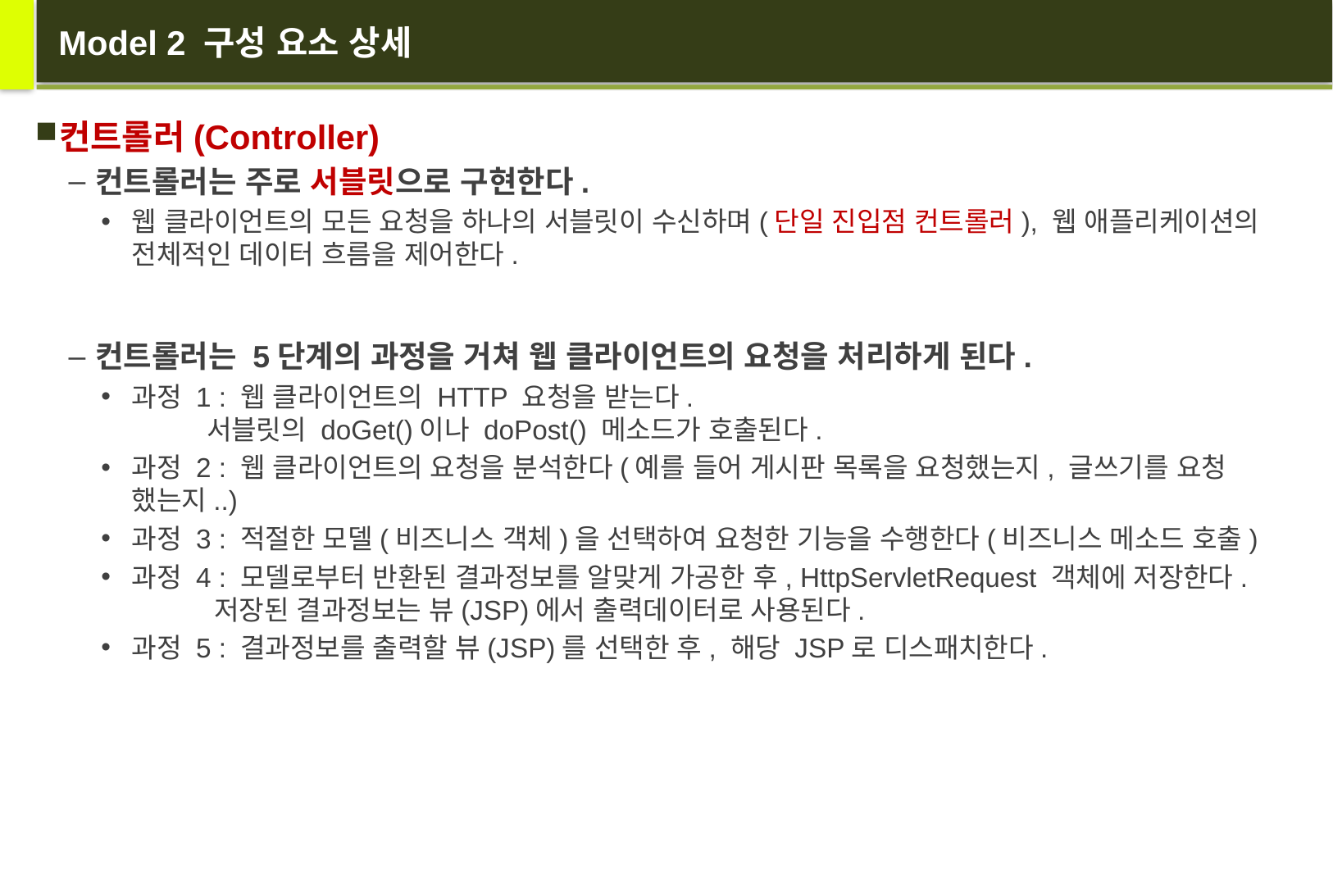

# Model 2 구성 요소 상세
컨트롤러(Controller)
컨트롤러는 주로 서블릿으로 구현한다.
웹 클라이언트의 모든 요청을 하나의 서블릿이 수신하며(단일 진입점 컨트롤러), 웹 애플리케이션의 전체적인 데이터 흐름을 제어한다.

컨트롤러는 5단계의 과정을 거쳐 웹 클라이언트의 요청을 처리하게 된다.
과정 1 : 웹 클라이언트의 HTTP 요청을 받는다.
         서블릿의 doGet()이나 doPost() 메소드가 호출된다.
과정 2 : 웹 클라이언트의 요청을 분석한다(예를 들어 게시판 목록을 요청했는지, 글쓰기를 요청 했는지..)
과정 3 : 적절한 모델(비즈니스 객체)을 선택하여 요청한 기능을 수행한다(비즈니스 메소드 호출)
과정 4 : 모델로부터 반환된 결과정보를 알맞게 가공한 후, HttpServletRequest 객체에 저장한다.
          저장된 결과정보는 뷰(JSP)에서 출력데이터로 사용된다.
과정 5 : 결과정보를 출력할 뷰(JSP)를 선택한 후, 해당 JSP로 디스패치한다.